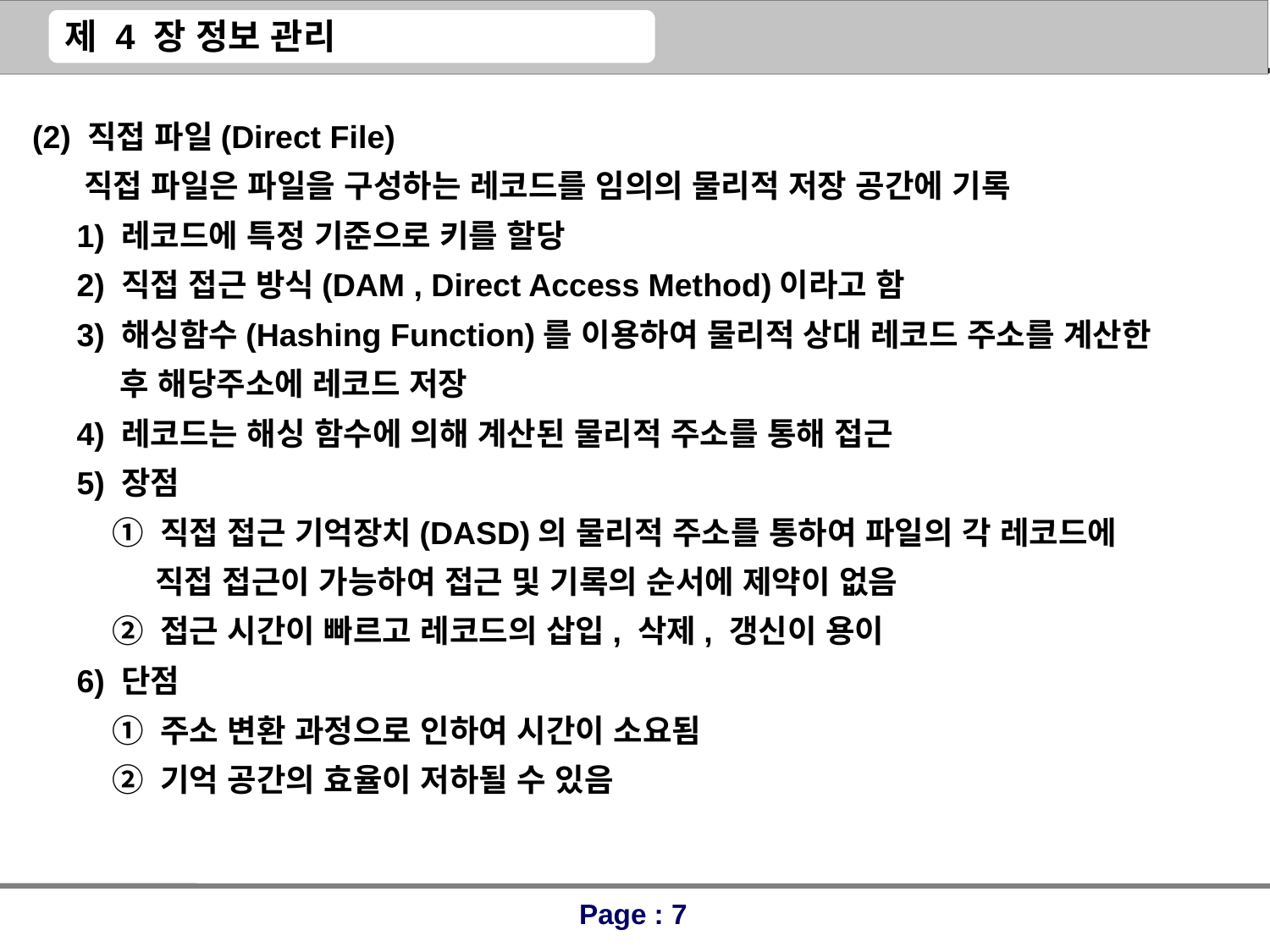

(2) 직접 파일(Direct File)
     직접 파일은 파일을 구성하는 레코드를 임의의 물리적 저장 공간에 기록
     1) 레코드에 특정 기준으로 키를 할당
     2) 직접 접근 방식(DAM , Direct Access Method)이라고 함
     3) 해싱함수(Hashing Function)를 이용하여 물리적 상대 레코드 주소를 계산한
         후 해당주소에 레코드 저장
     4) 레코드는 해싱 함수에 의해 계산된 물리적 주소를 통해 접근
     5) 장점
         ① 직접 접근 기억장치(DASD)의 물리적 주소를 통하여 파일의 각 레코드에
             직접 접근이 가능하여 접근 및 기록의 순서에 제약이 없음
         ② 접근 시간이 빠르고 레코드의 삽입, 삭제, 갱신이 용이
     6) 단점
         ① 주소 변환 과정으로 인하여 시간이 소요됨
         ② 기억 공간의 효율이 저하될 수 있음

Page : 7